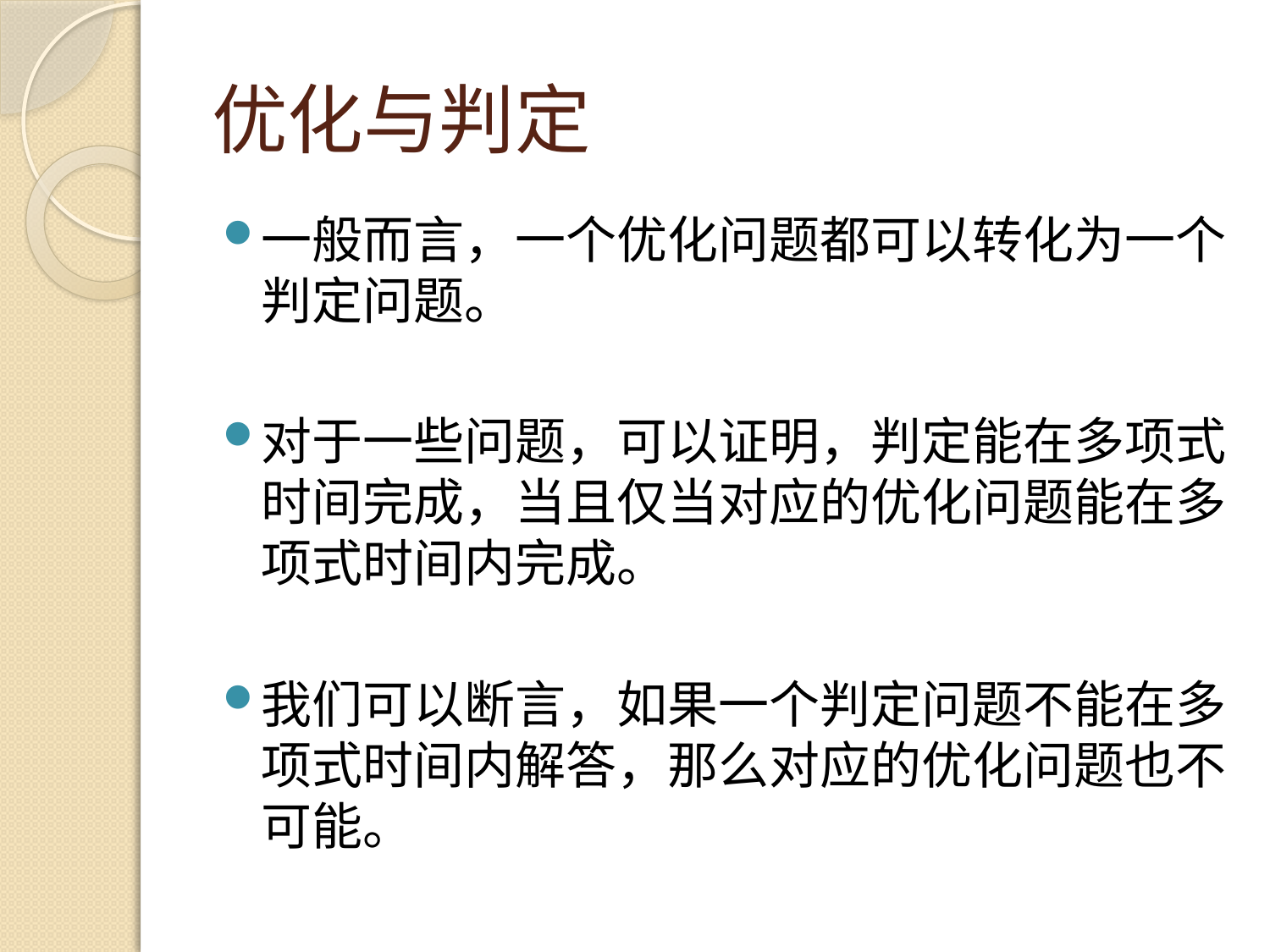

# 优化与判定
一般而言，一个优化问题都可以转化为一个判定问题。

对于一些问题，可以证明，判定能在多项式时间完成，当且仅当对应的优化问题能在多项式时间内完成。

我们可以断言，如果一个判定问题不能在多项式时间内解答，那么对应的优化问题也不可能。